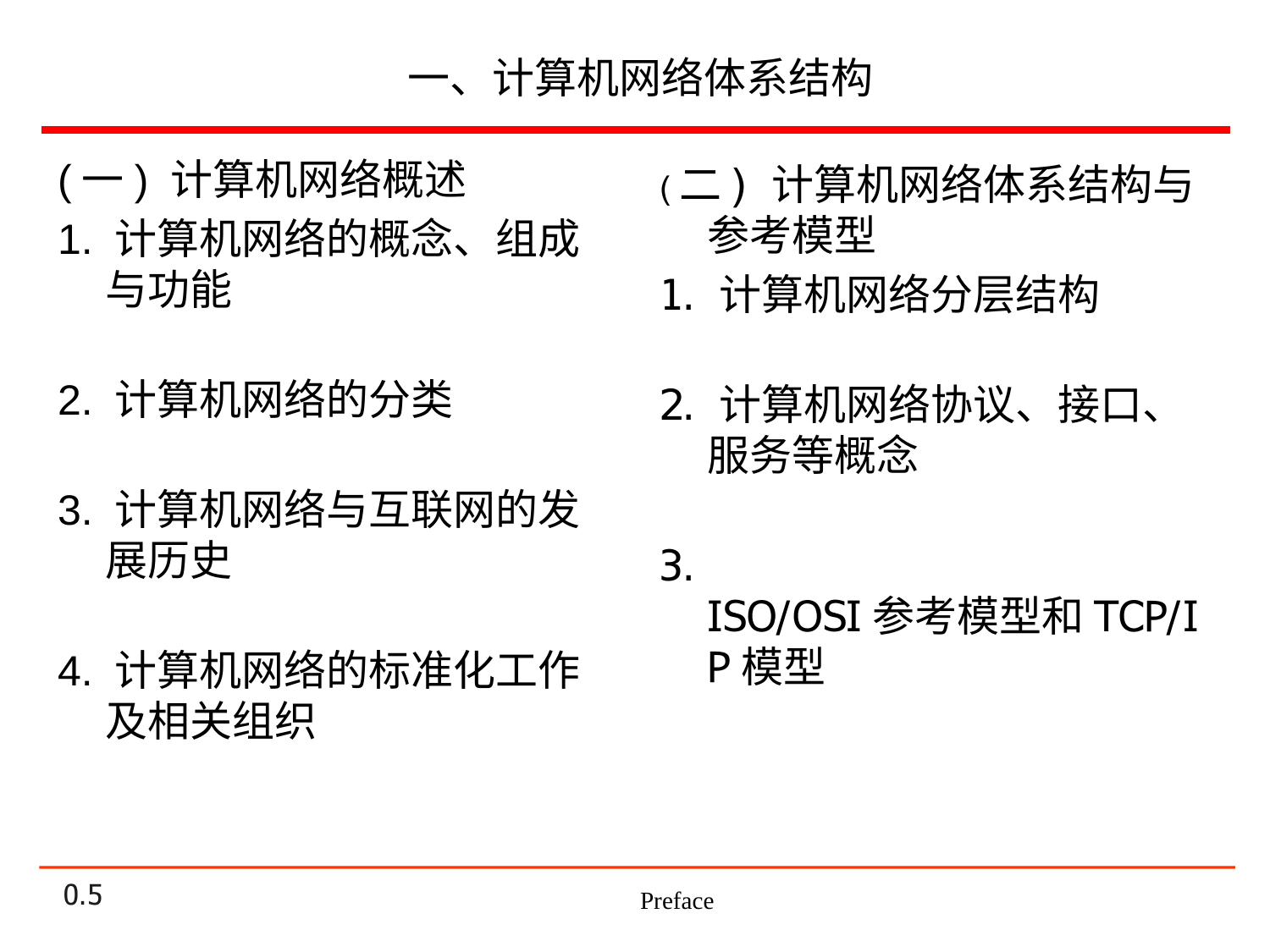

# 一、计算机网络体系结构
(一) 计算机网络概述
1. 计算机网络的概念、组成与功能
2. 计算机网络的分类
3. 计算机网络与互联网的发展历史
4. 计算机网络的标准化工作及相关组织
(二) 计算机网络体系结构与参考模型
1. 计算机网络分层结构
2. 计算机网络协议、接口、服务等概念
3. ISO/OSI参考模型和TCP/IP模型
Preface